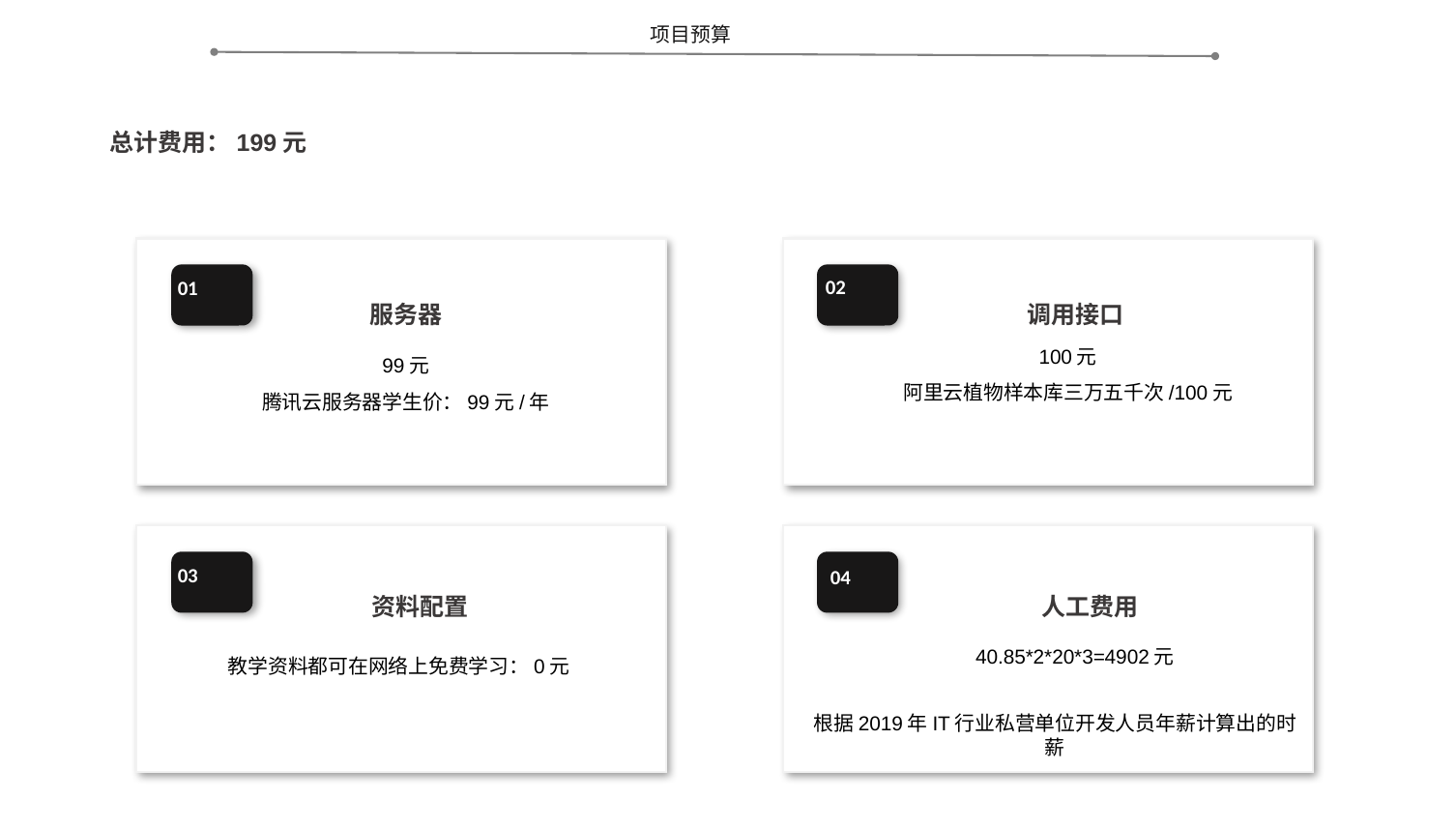

项目预算
总计费用：199元

02
01
服务器
调用接口
100元
阿里云植物样本库三万五千次/100元
99元
腾讯云服务器学生价：99元/年

03
04
资料配置
人工费用
40.85*2*20*3=4902元
教学资料都可在网络上免费学习：0元
根据2019年IT行业私营单位开发人员年薪计算出的时薪